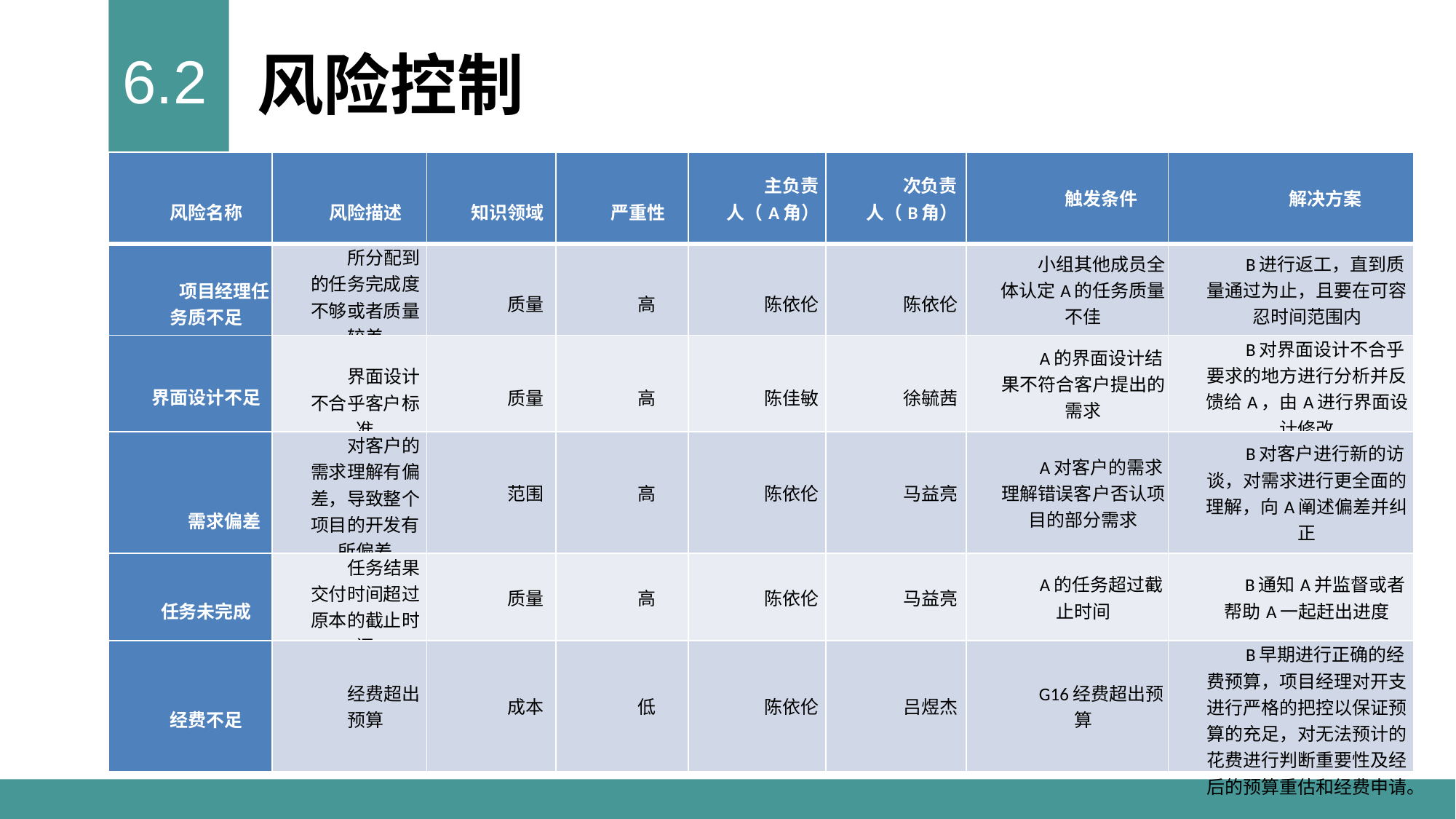

6.2
风险控制
| 风险名称 | 风险描述 | 知识领域 | 严重性 | 主负责人（A角） | 次负责人（B角） | 触发条件 | 解决方案 |
| --- | --- | --- | --- | --- | --- | --- | --- |
| 项目经理任务质不足 | 所分配到的任务完成度不够或者质量较差 | 质量 | 高 | 陈依伦 | 陈依伦 | 小组其他成员全体认定A的任务质量不佳 | B进行返工，直到质量通过为止，且要在可容忍时间范围内 |
| 界面设计不足 | 界面设计不合乎客户标准 | 质量 | 高 | 陈佳敏 | 徐毓茜 | A的界面设计结果不符合客户提出的需求 | B对界面设计不合乎要求的地方进行分析并反馈给A，由A进行界面设计修改 |
| 需求偏差 | 对客户的需求理解有偏差，导致整个项目的开发有所偏差 | 范围 | 高 | 陈依伦 | 马益亮 | A对客户的需求理解错误客户否认项目的部分需求 | B对客户进行新的访谈，对需求进行更全面的理解，向A阐述偏差并纠正 |
| 任务未完成 | 任务结果交付时间超过原本的截止时间 | 质量 | 高 | 陈依伦 | 马益亮 | A的任务超过截止时间 | B通知A并监督或者帮助A一起赶出进度 |
| 经费不足 | 经费超出预算 | 成本 | 低 | 陈依伦 | 吕煜杰 | G16经费超出预算 | B早期进行正确的经费预算，项目经理对开支进行严格的把控以保证预算的充足，对无法预计的花费进行判断重要性及经后的预算重估和经费申请。 |